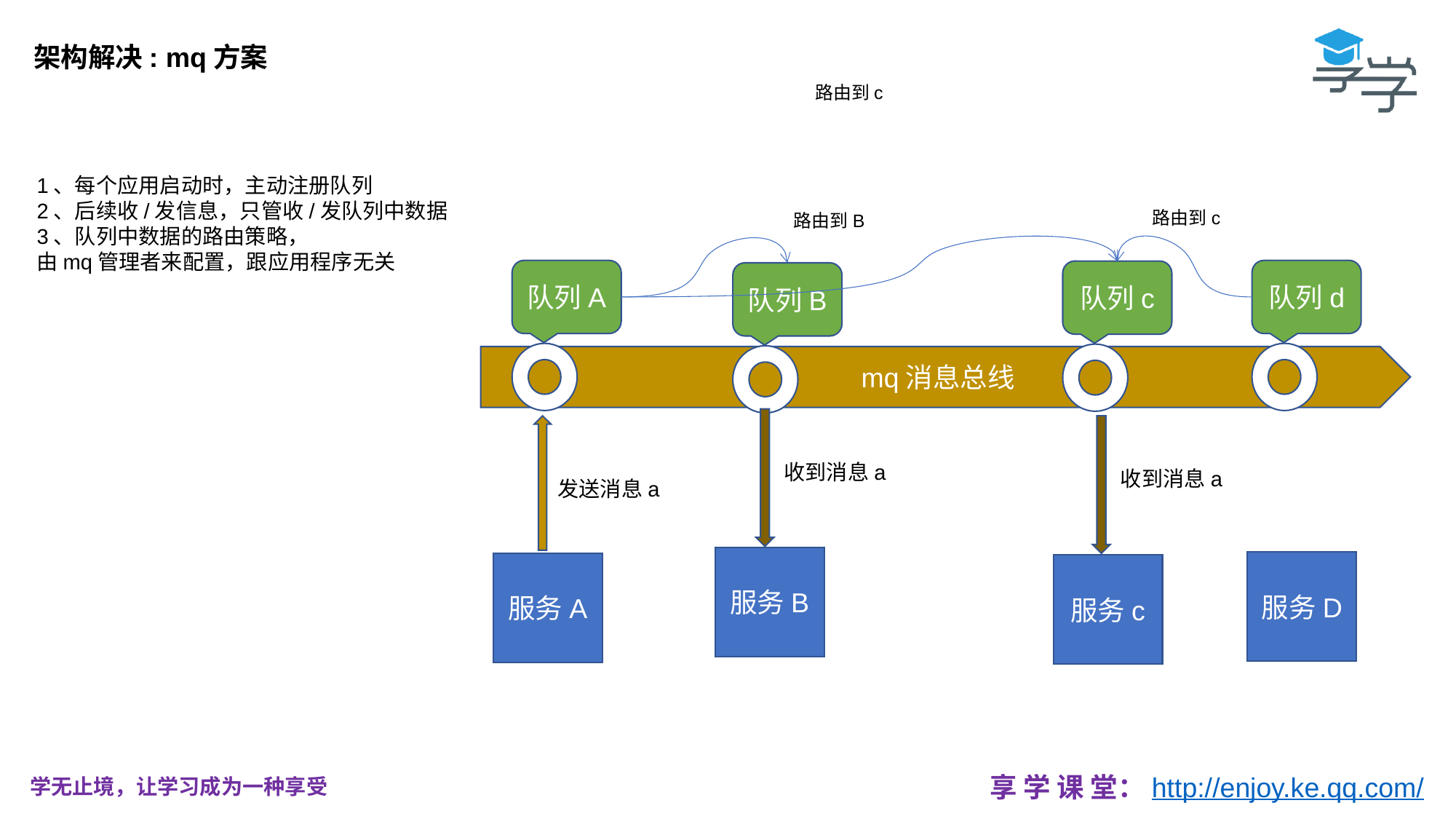

架构解决: mq方案
路由到c
1、每个应用启动时，主动注册队列
2、后续收/发信息，只管收/发队列中数据
3、队列中数据的路由策略，
由mq管理者来配置，跟应用程序无关
路由到c
路由到B
队列A
队列d
队列c
队列B

mq消息总线

收到消息a
收到消息a
发送消息a
服务B
服务D
服务A
服务c